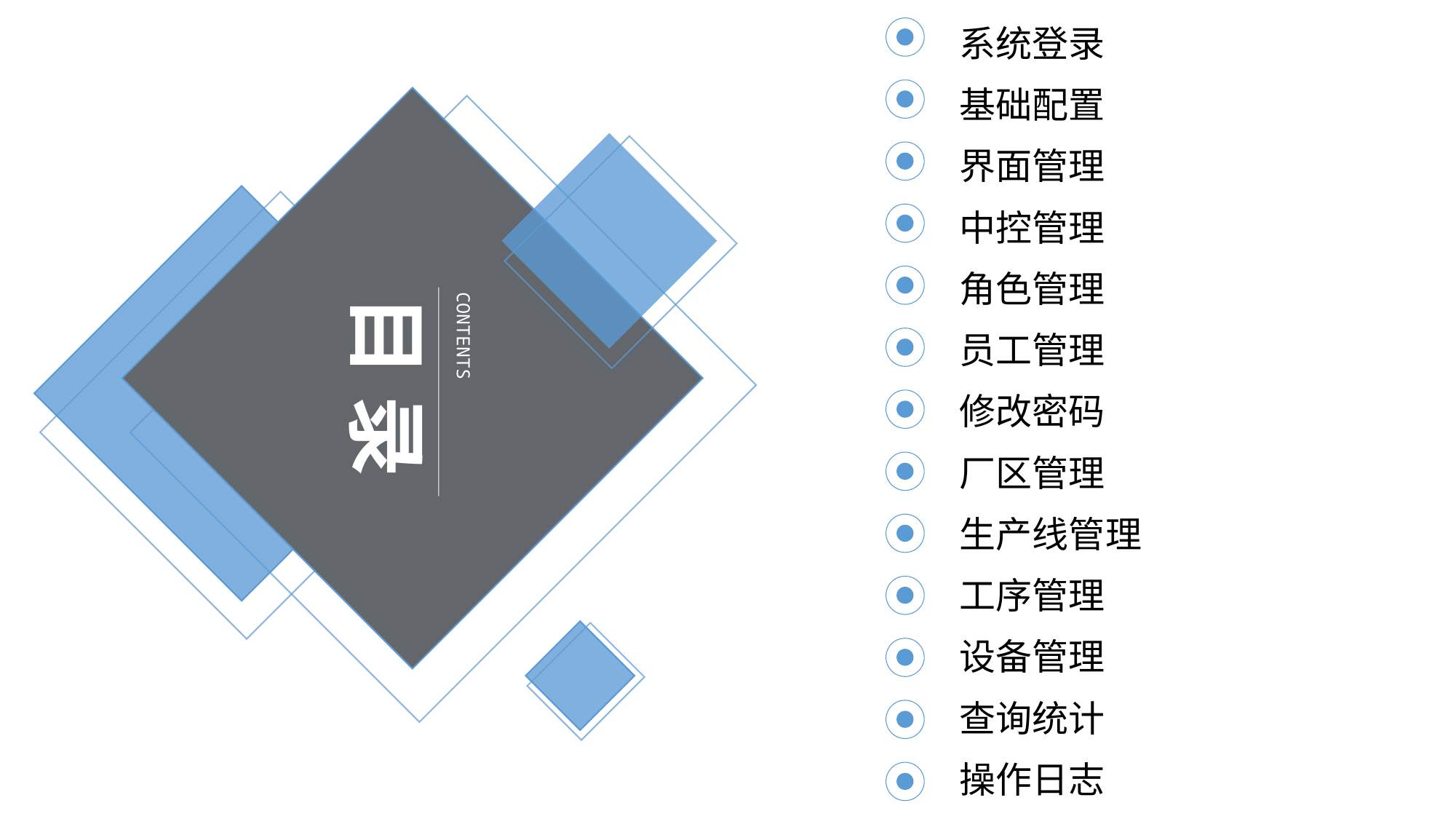

系统登录

基础配置

界面管理

中控管理

目 录
角色管理

CONTENTS
员工管理

修改密码

厂区管理

生产线管理

工序管理

设备管理

查询统计

操作日志